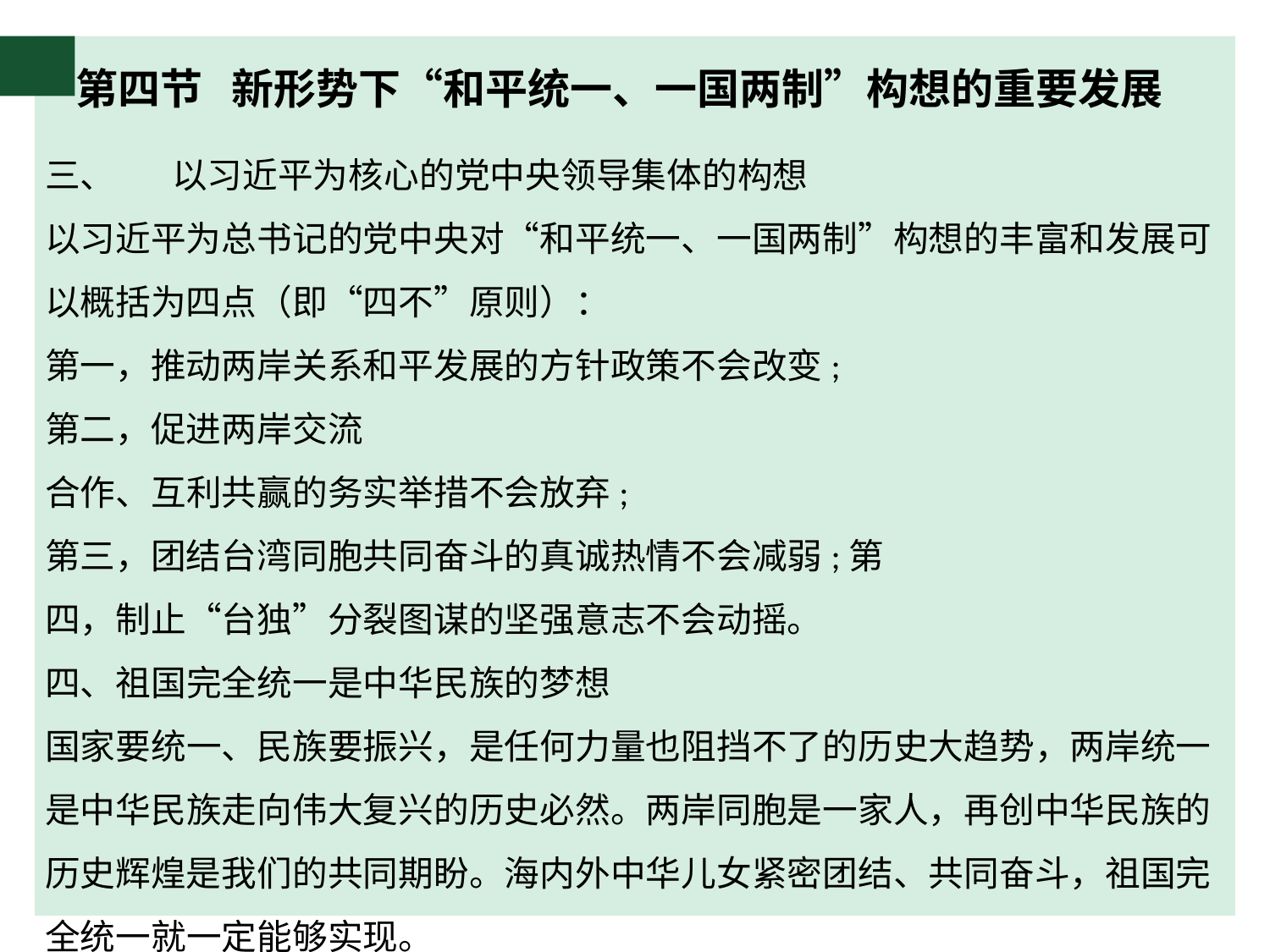

# 第四节   新形势下“和平统一、一国两制”构想的重要发展
三、	以习近平为核心的党中央领导集体的构想
以习近平为总书记的党中央对“和平统一、一国两制”构想的丰富和发展可以概括为四点（即“四不”原则）：
第一，推动两岸关系和平发展的方针政策不会改变;
第二，促进两岸交流
合作、互利共赢的务实举措不会放弃;
第三，团结台湾同胞共同奋斗的真诚热情不会减弱;第
四，制止“台独”分裂图谋的坚强意志不会动摇。
四、祖国完全统一是中华民族的梦想
国家要统一、民族要振兴，是任何力量也阻挡不了的历史大趋势，两岸统一是中华民族走向伟大复兴的历史必然。两岸同胞是一家人，再创中华民族的历史辉煌是我们的共同期盼。海内外中华儿女紧密团结、共同奋斗，祖国完全统一就一定能够实现。